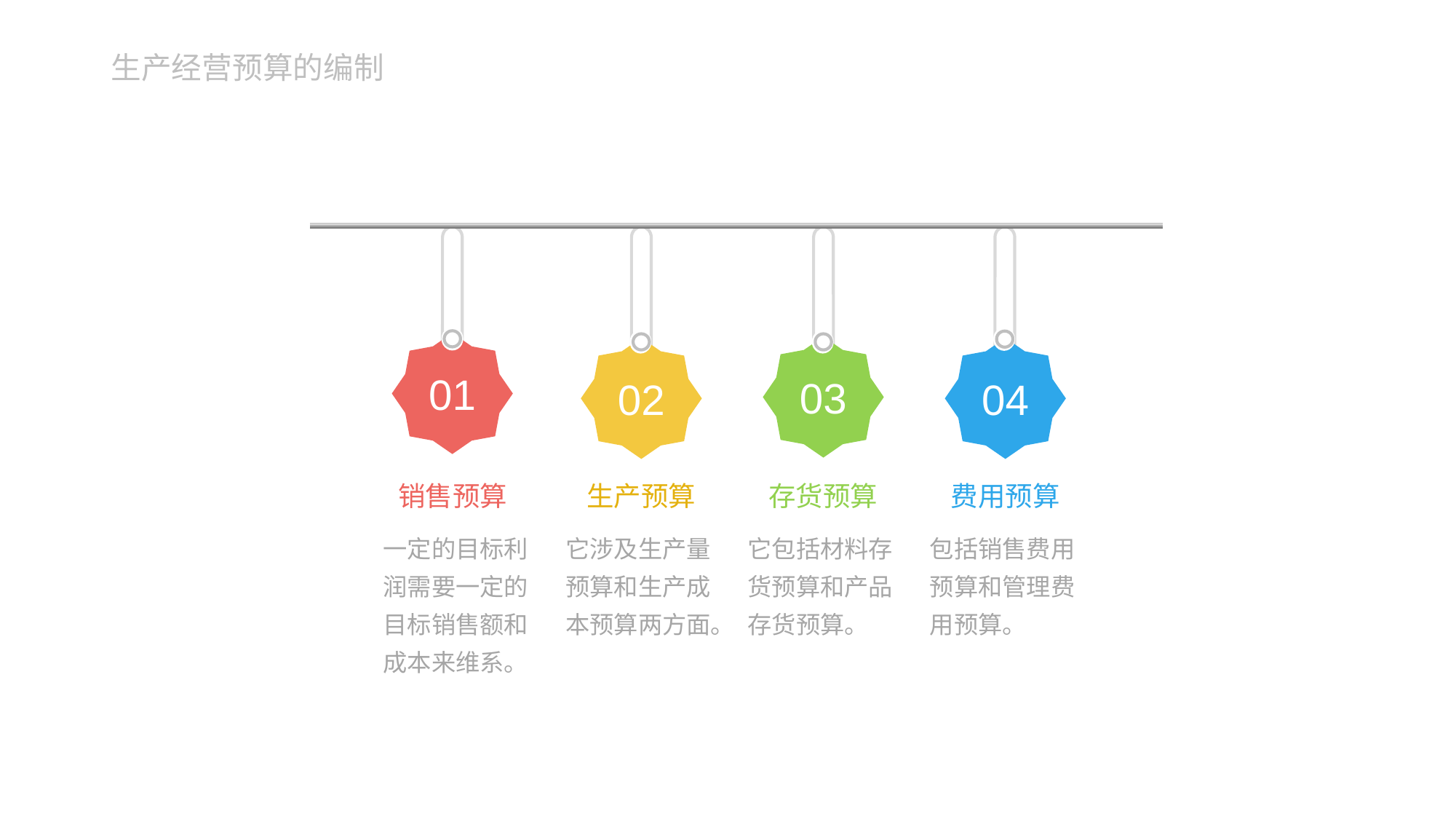

# 生产经营预算的编制

01

03
02
04
销售预算
生产预算
存货预算
费用预算
一定的目标利润需要一定的目标销售额和成本来维系。
它涉及生产量预算和生产成本预算两方面。
它包括材料存货预算和产品存货预算。
包括销售费用预算和管理费用预算。